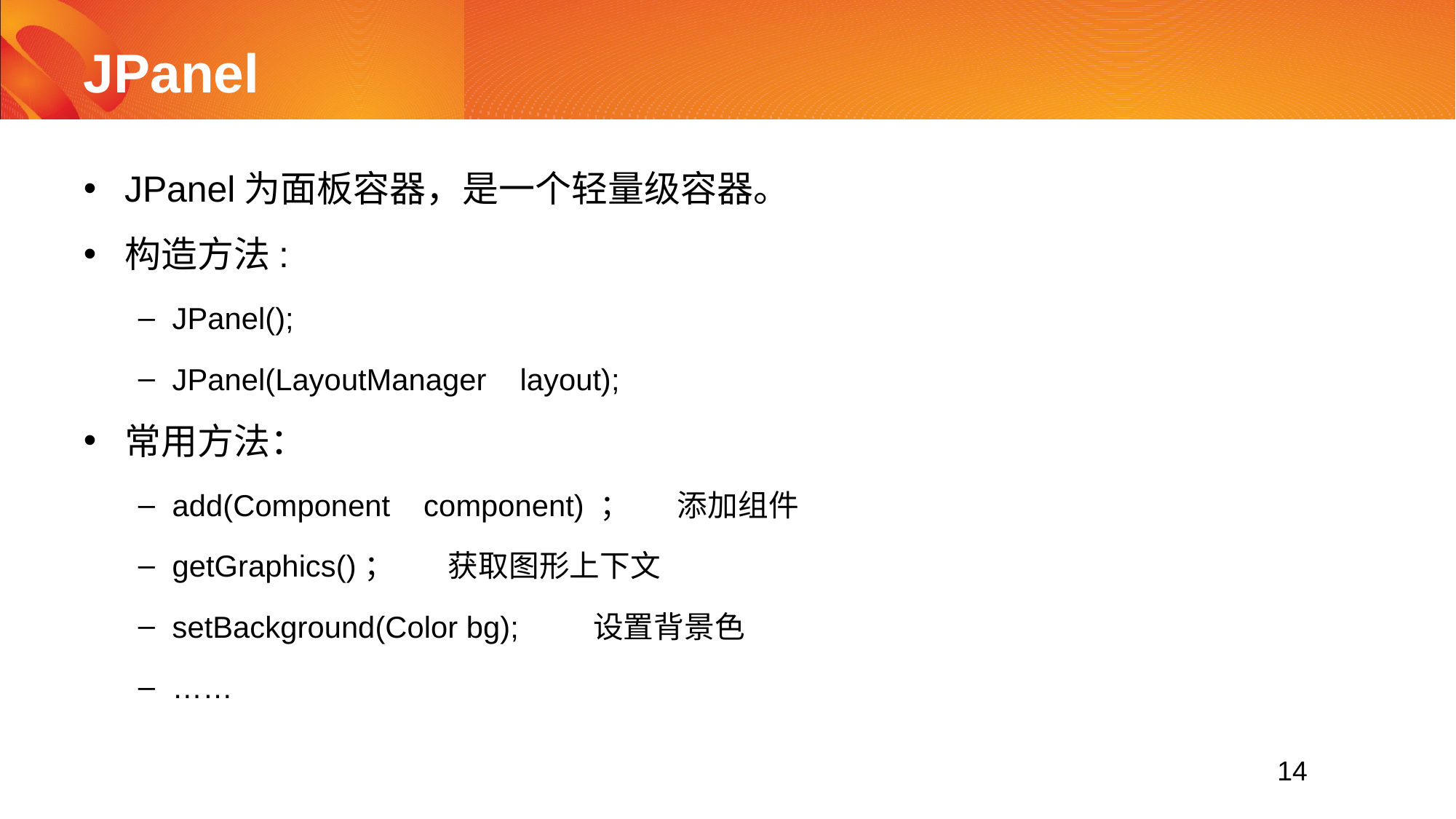

# JPanel
JPanel为面板容器，是一个轻量级容器。
构造方法:
JPanel();
JPanel(LayoutManager    layout);
常用方法：
add(Component    component) ；       添加组件
getGraphics()；        获取图形上下文
setBackground(Color bg);        设置背景色
……